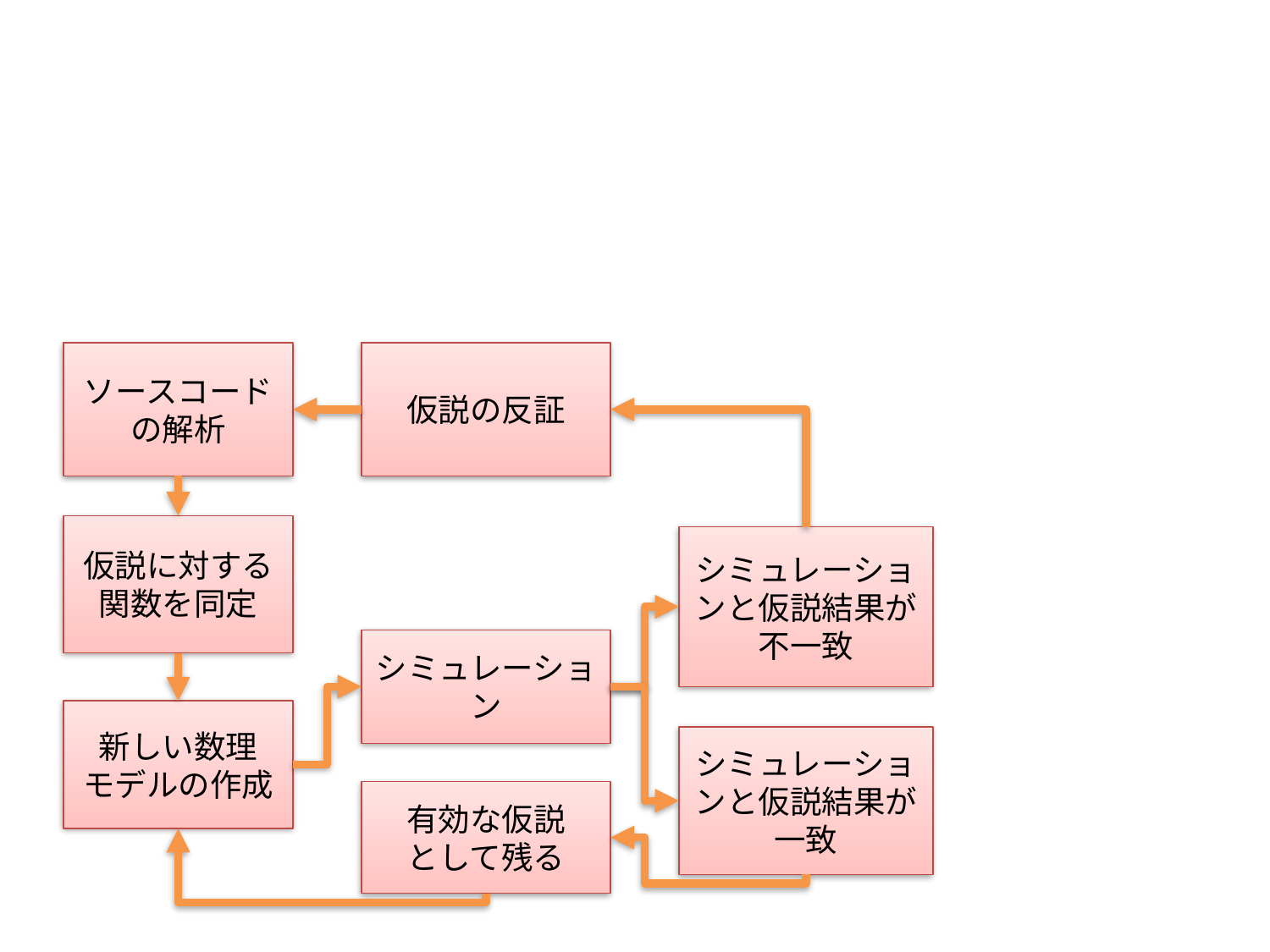

#

ソースコードの解析
仮説の反証
仮説に対する関数を同定
シミュレーションと仮説結果が
不一致
シミュレーション
新しい数理
モデルの作成
シミュレーションと仮説結果が
一致
有効な仮説
として残る